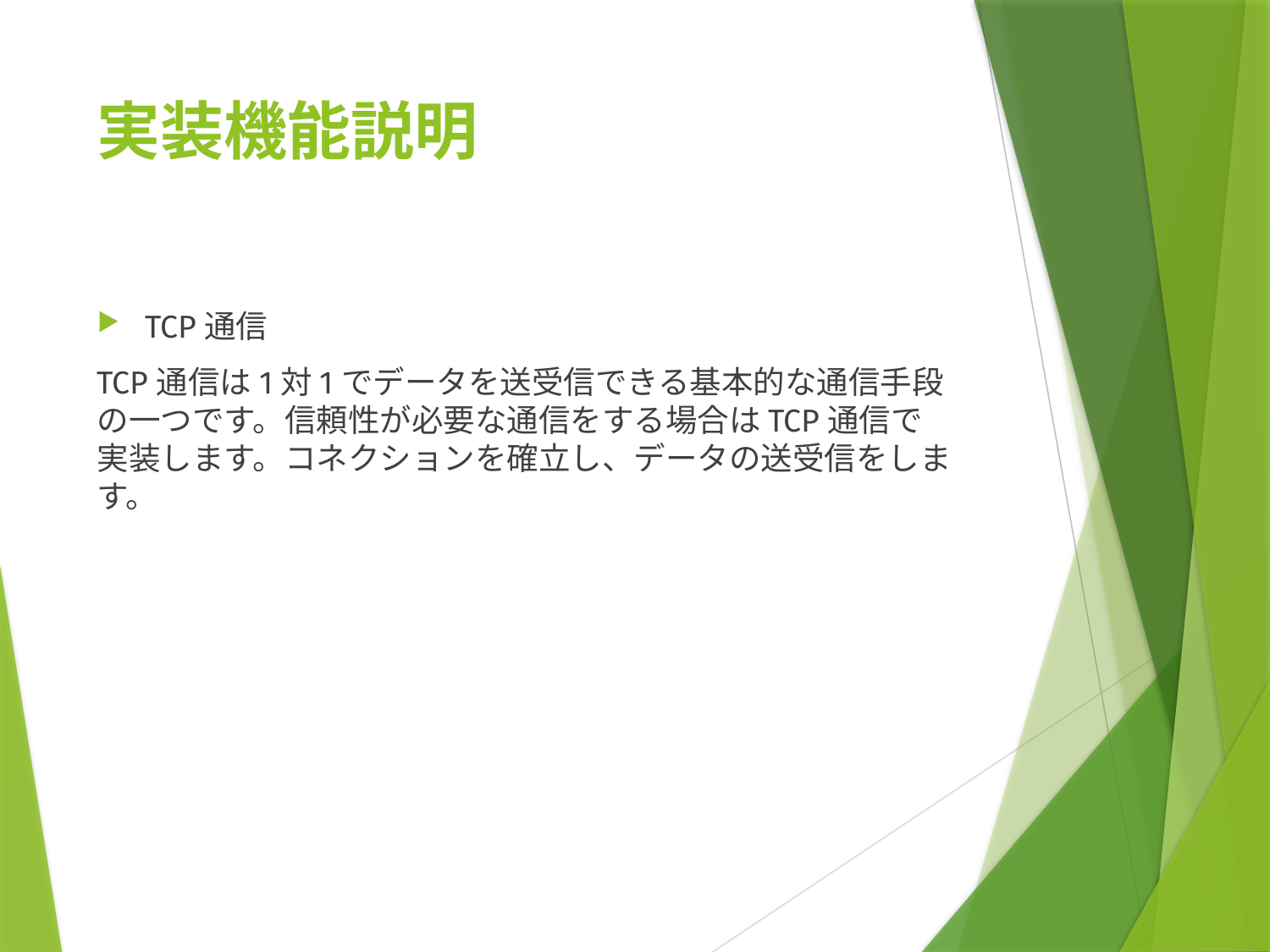

# 実装機能説明
TCP通信
TCP通信は1対1でデータを送受信できる基本的な通信手段の一つです。信頼性が必要な通信をする場合はTCP通信で実装します。コネクションを確立し、データの送受信をします。